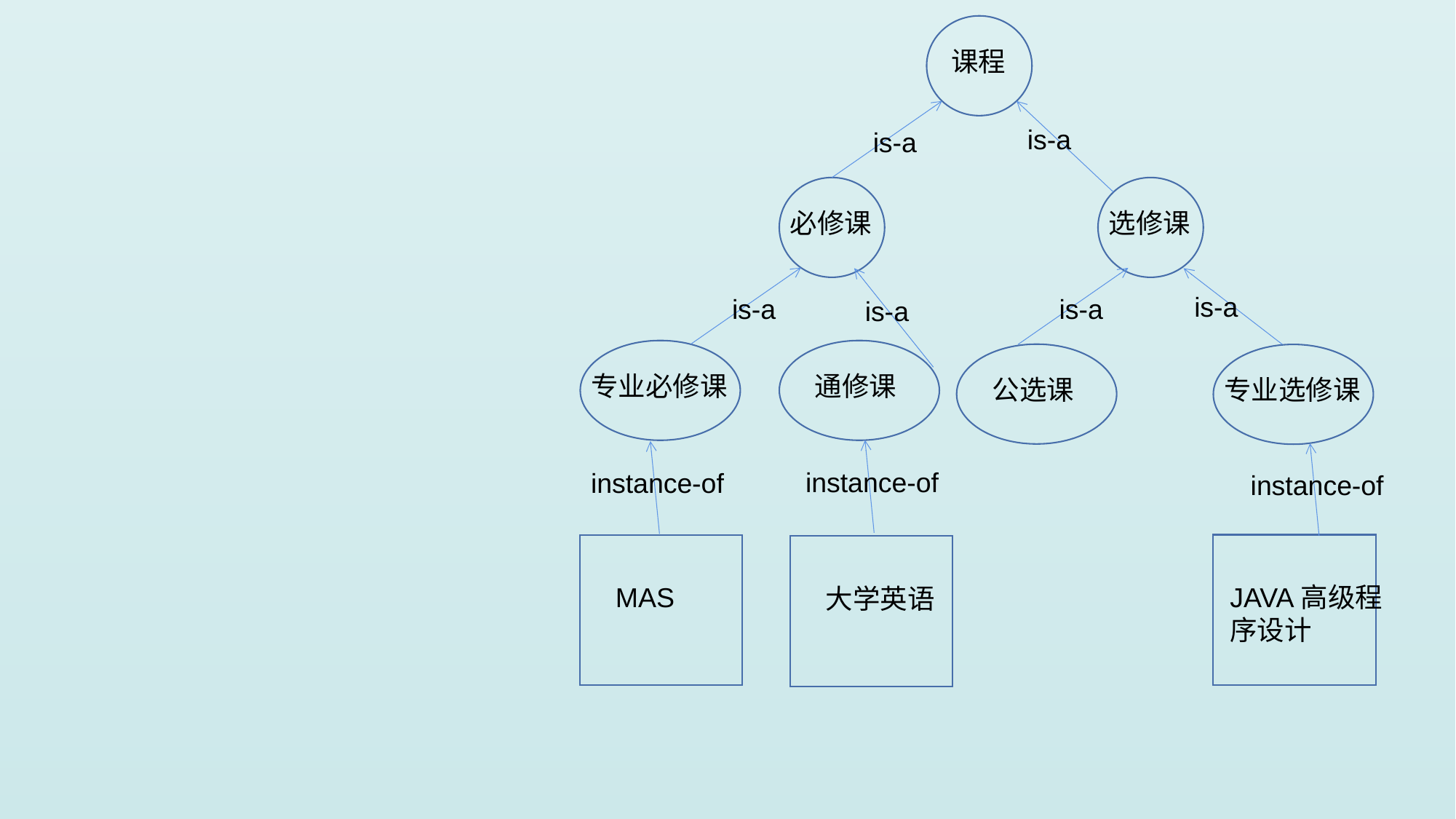

课程
is-a
is-a

必修课

选修课
is-a
is-a
is-a
is-a

专业必修课

通修课

公选课

专业选修课
instance-of
instance-of
instance-of

JAVA高级程序设计
MAS
大学英语